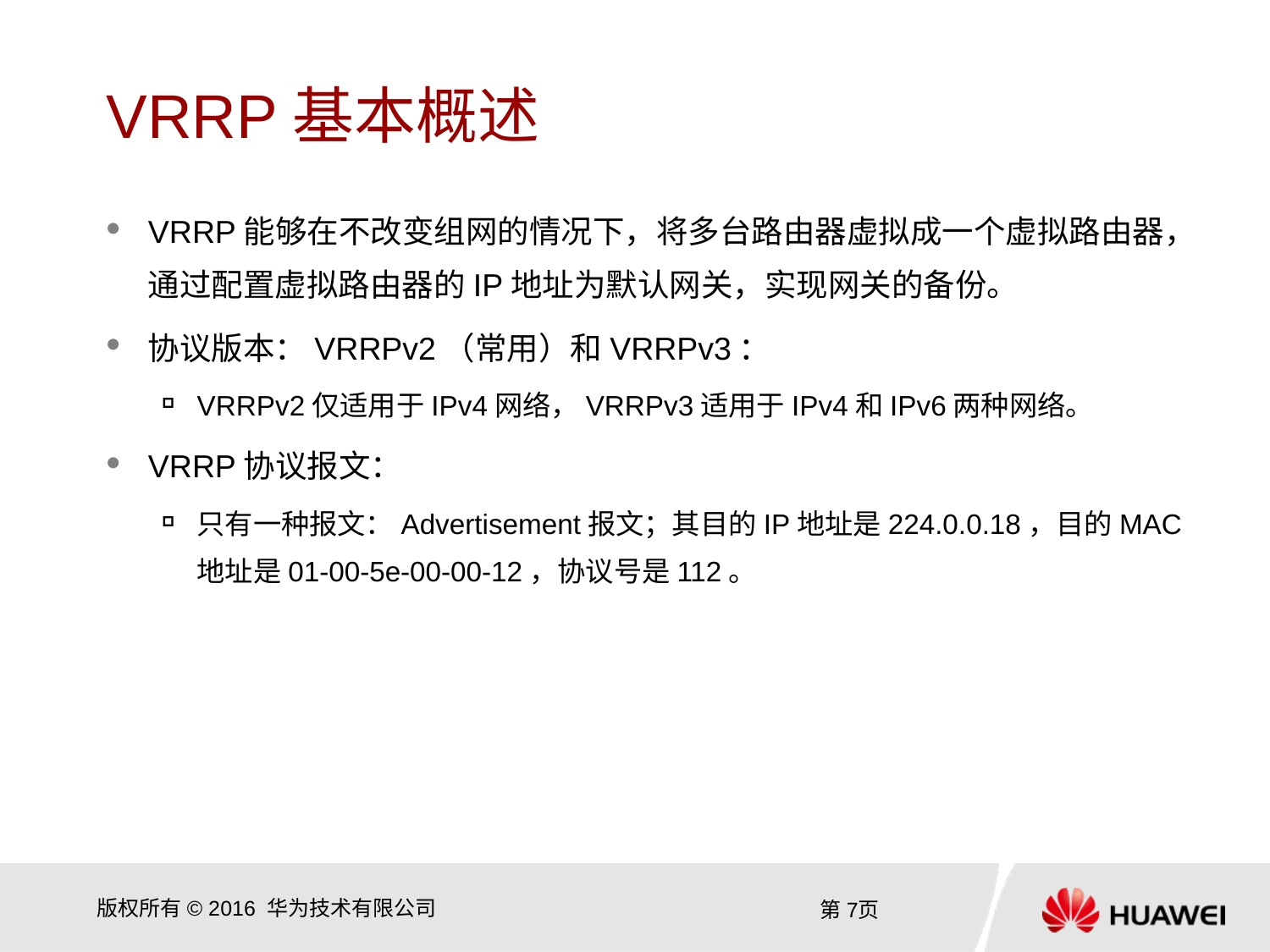

# VRRP基本概述
VRRP能够在不改变组网的情况下，将多台路由器虚拟成一个虚拟路由器，通过配置虚拟路由器的IP地址为默认网关，实现网关的备份。
协议版本：VRRPv2（常用）和VRRPv3：
VRRPv2仅适用于IPv4网络，VRRPv3适用于IPv4和IPv6两种网络。
VRRP协议报文：
只有一种报文：Advertisement报文；其目的IP地址是224.0.0.18，目的MAC地址是01-00-5e-00-00-12，协议号是112。